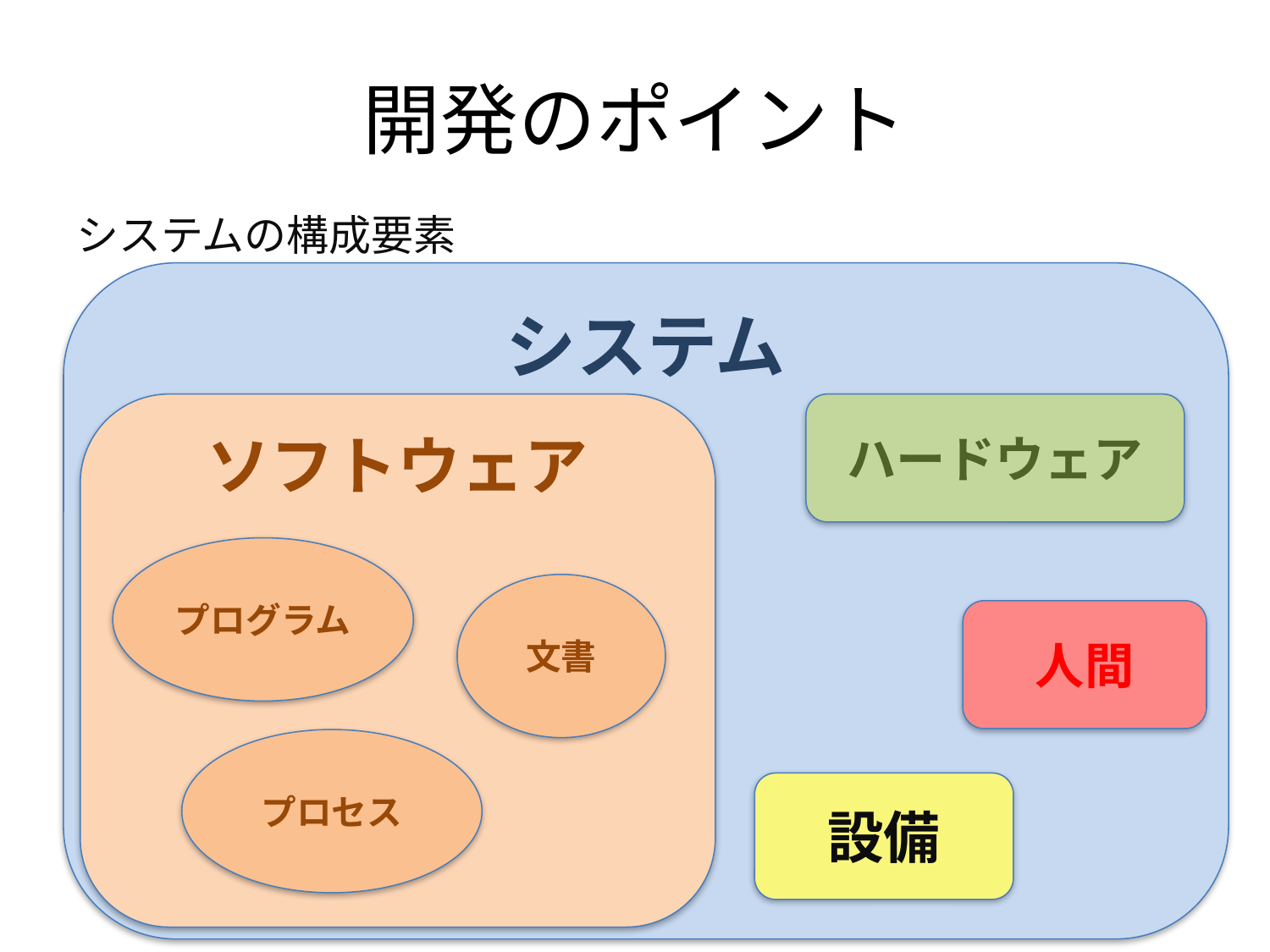

# 開発のポイント
システムの構成要素
システム
ソフトウェア
ハードウェア
プログラム
文書
人間
プロセス
設備